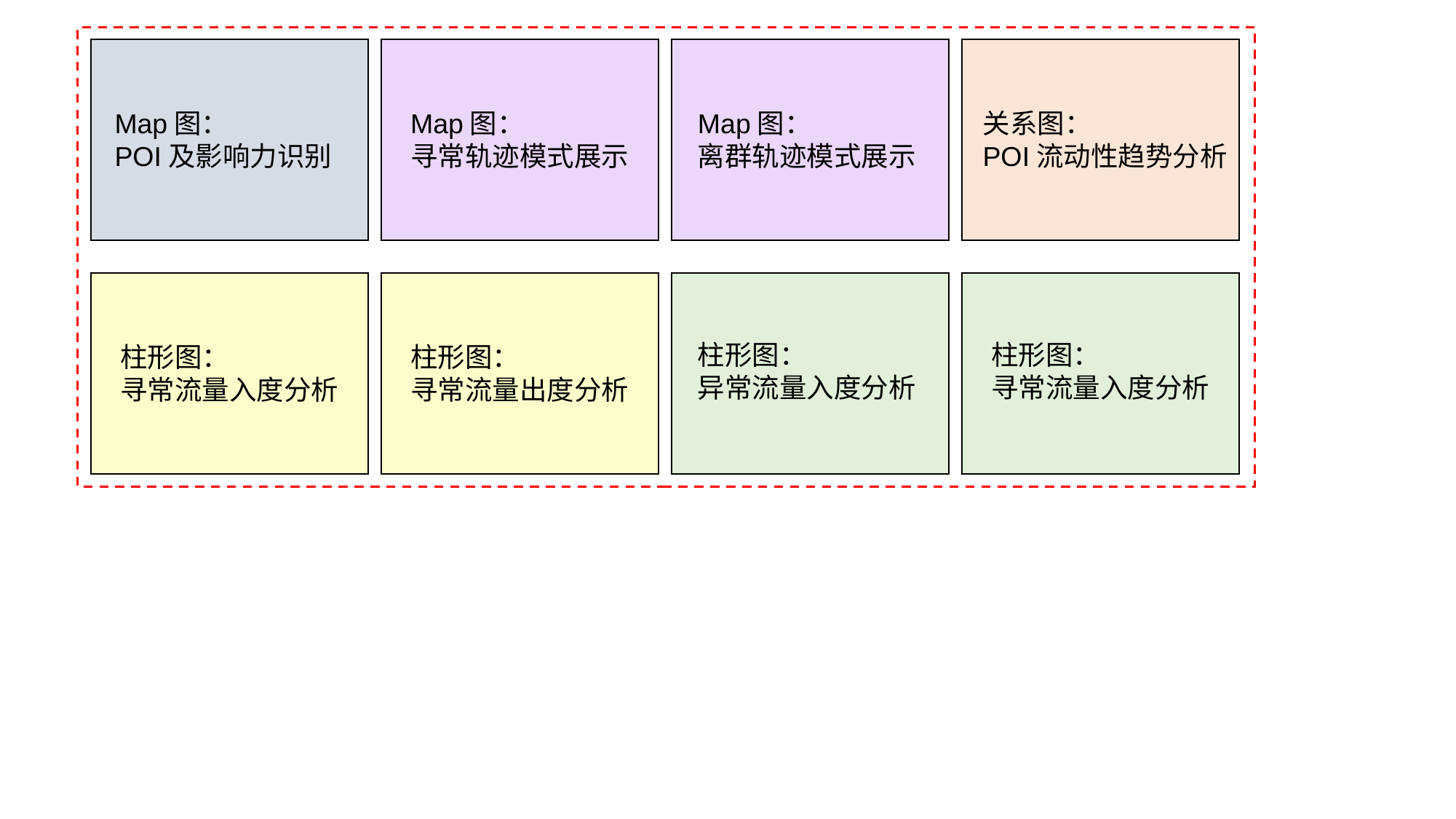

关系图：
POI流动性趋势分析
Map图：
离群轨迹模式展示
Map图：
POI及影响力识别
Map图：
寻常轨迹模式展示

柱形图：
寻常流量入度分析
柱形图：
异常流量入度分析
柱形图：
寻常流量入度分析
柱形图：
寻常流量出度分析